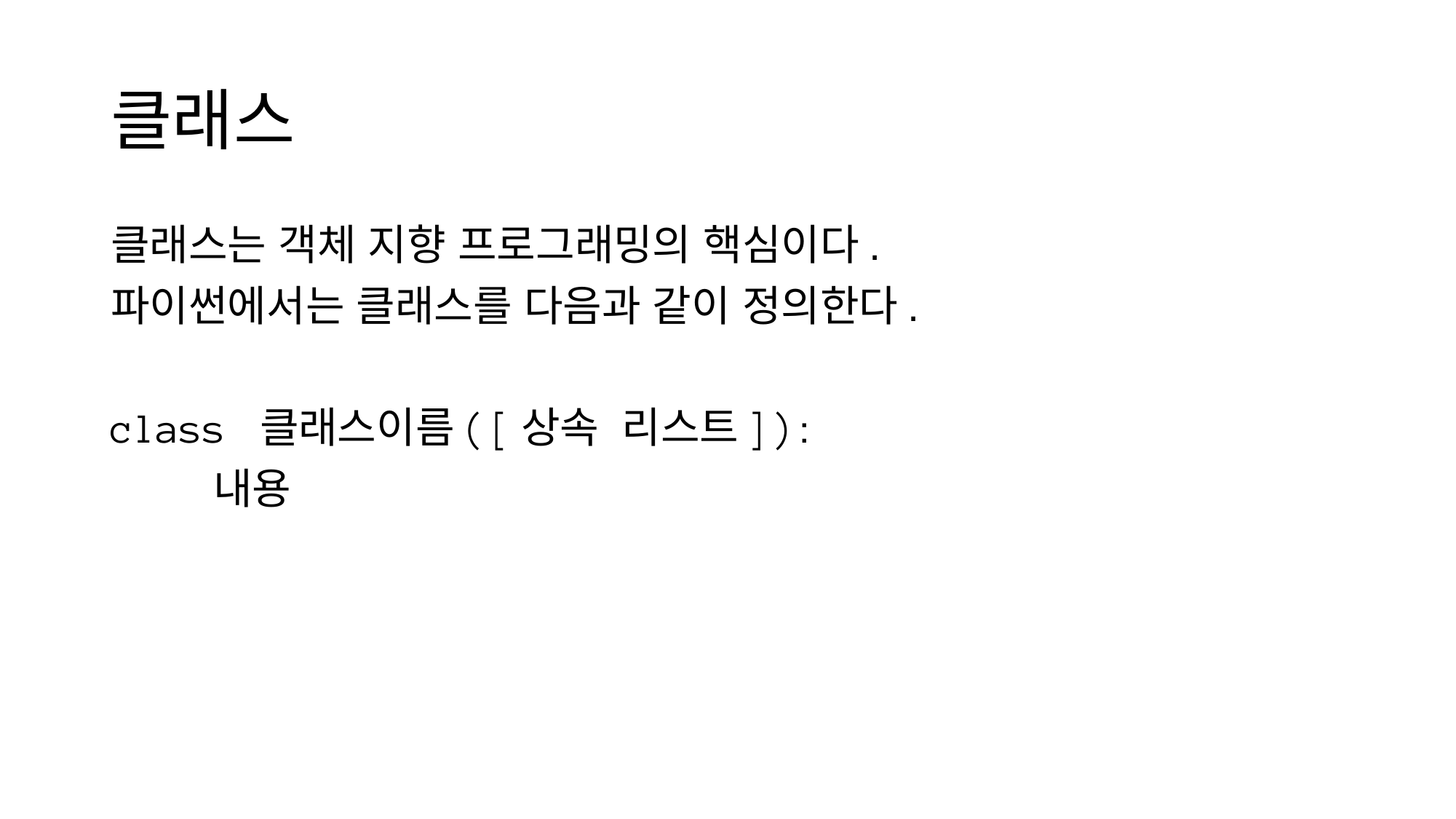

# 클래스
클래스는 객체 지향 프로그래밍의 핵심이다.
파이썬에서는 클래스를 다음과 같이 정의한다.

class 클래스이름([상속 리스트]):
    내용